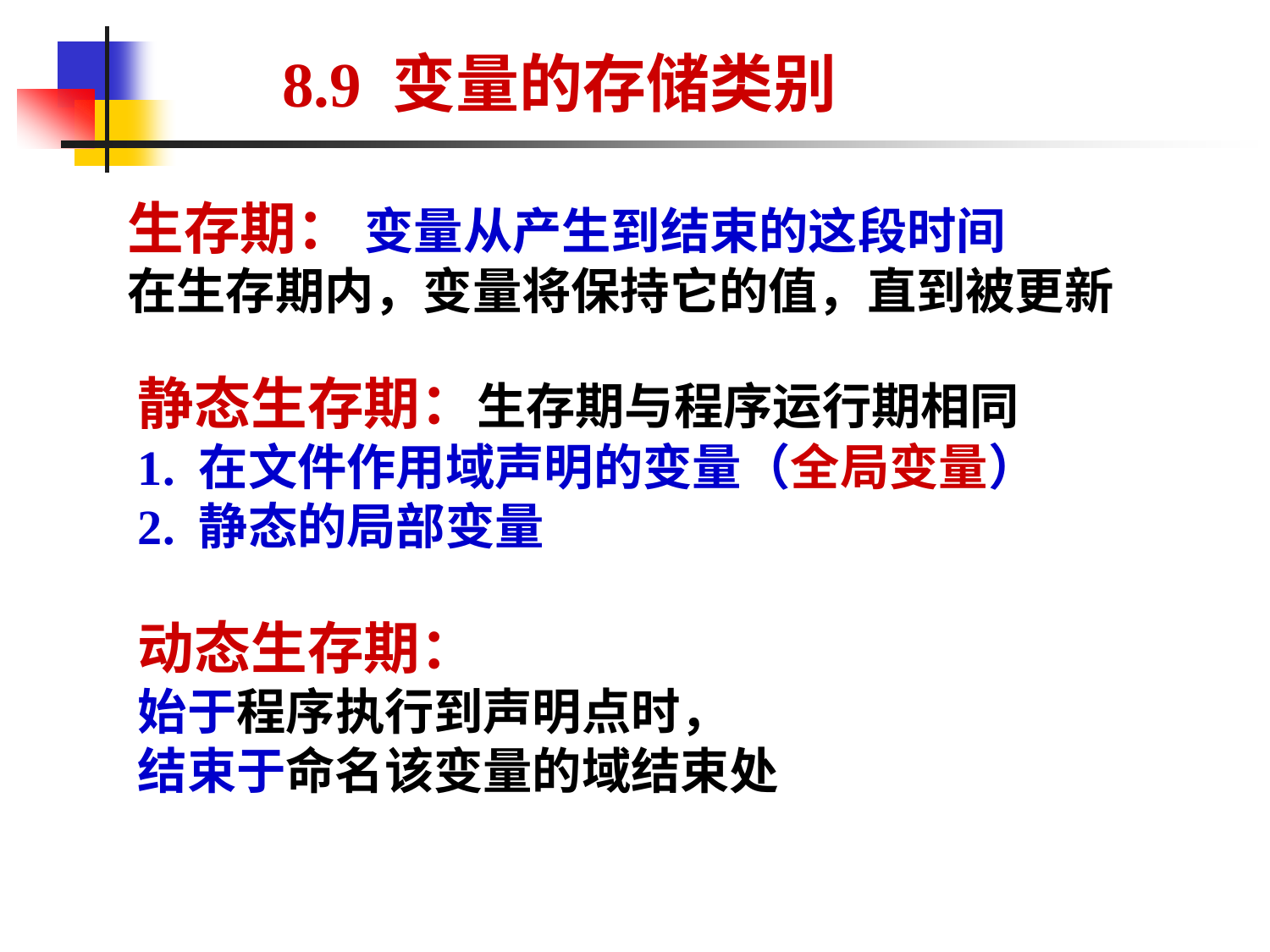

8.9 变量的存储类别
生存期： 变量从产生到结束的这段时间
在生存期内，变量将保持它的值，直到被更新
静态生存期：生存期与程序运行期相同
1. 在文件作用域声明的变量（全局变量）
2. 静态的局部变量
动态生存期：
始于程序执行到声明点时，
结束于命名该变量的域结束处